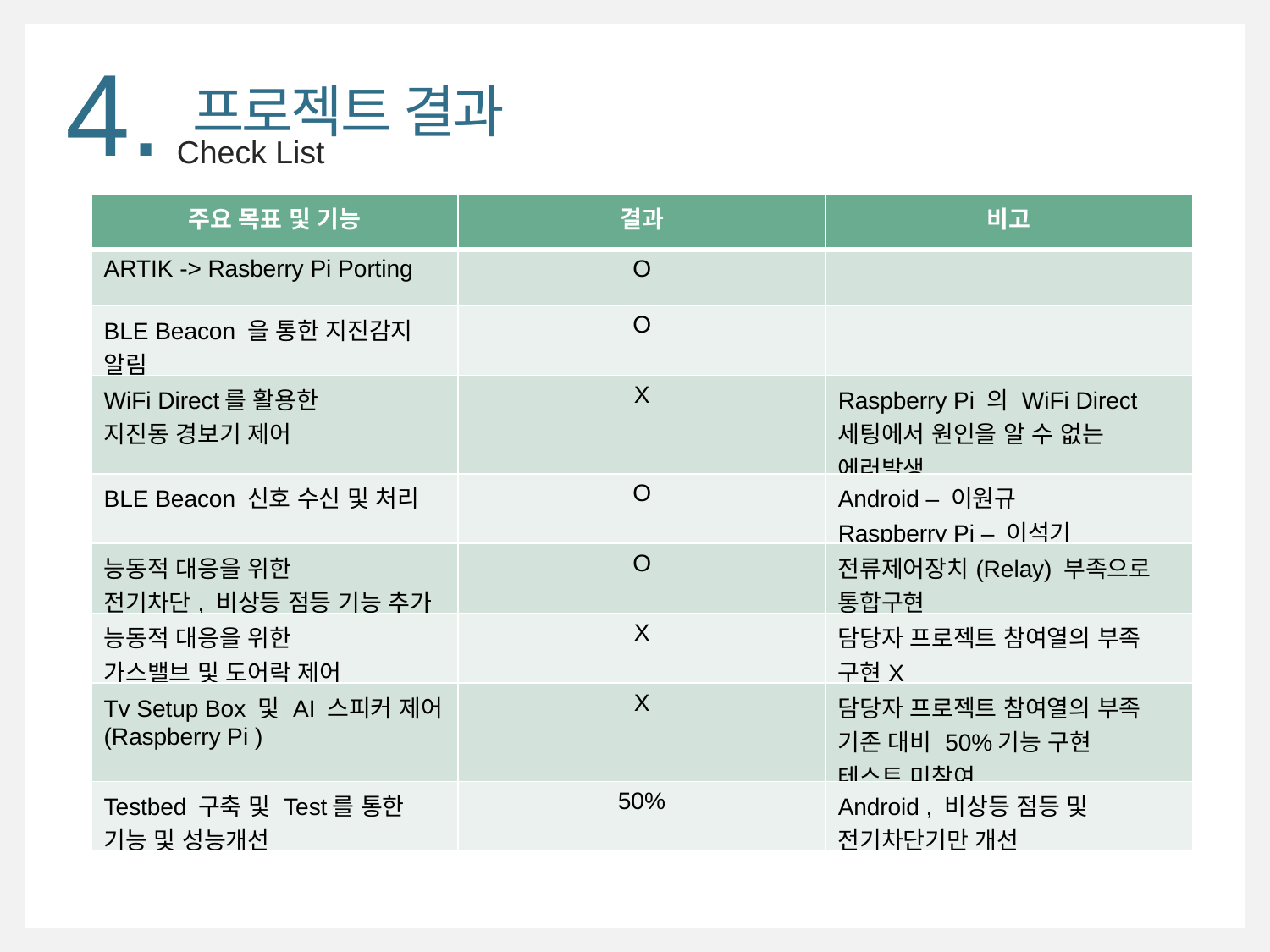

4.
프로젝트 결과
Check List

| 주요 목표 및 기능 | 결과 | 비고 |
| --- | --- | --- |
| ARTIK -> Rasberry Pi Porting | O |  |
| BLE Beacon 을 통한 지진감지 알림 | O |  |
| WiFi Direct를 활용한 지진동 경보기 제어 | X | Raspberry Pi 의 WiFi Direct 세팅에서 원인을 알 수 없는 에러발생 |
| BLE Beacon 신호 수신 및 처리 | O | Android – 이원규 Raspberry Pi – 이석기 |
| 능동적 대응을 위한 전기차단, 비상등 점등 기능 추가 | O | 전류제어장치(Relay) 부족으로 통합구현 |
| 능동적 대응을 위한 가스밸브 및 도어락 제어 | X | 담당자 프로젝트 참여열의 부족 구현X |
| Tv Setup Box 및 AI 스피커 제어(Raspberry Pi ) | X | 담당자 프로젝트 참여열의 부족 기존 대비 50%기능 구현 테스트 미참여 |
| Testbed 구축 및 Test를 통한 기능 및 성능개선 | 50% | Android , 비상등 점등 및 전기차단기만 개선 |